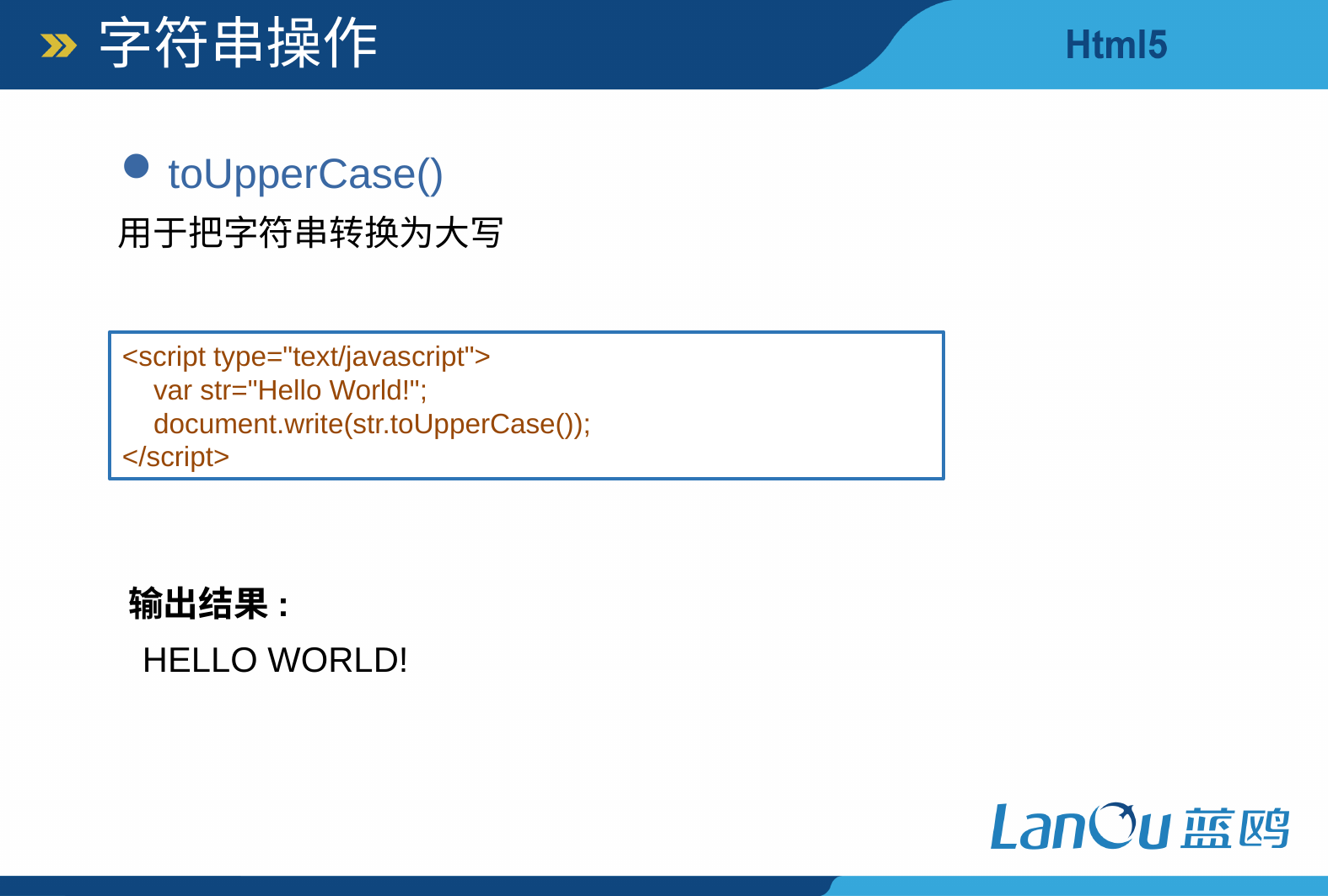

字符串操作
toUpperCase()
用于把字符串转换为大写
<script type="text/javascript">
    var str="Hello World!";
    document.write(str.toUpperCase());
</script>
输出结果:
HELLO WORLD!